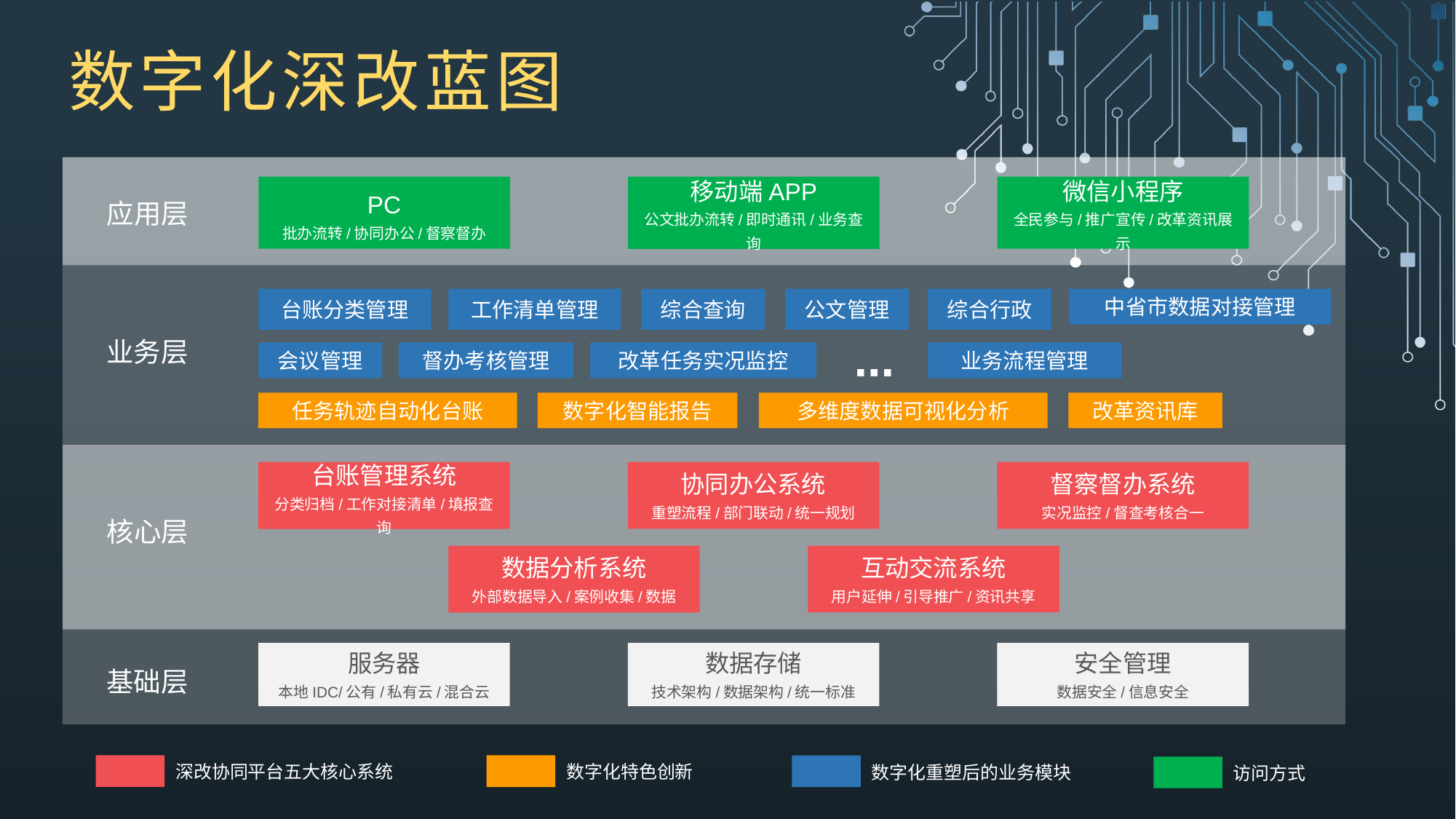

# 数字化深改蓝图

应用层
PC
批办流转/协同办公/督察督办
移动端APP
公文批办流转/即时通讯/业务查询
微信小程序
全民参与/推广宣传/改革资讯展示

业务层
公文管理
综合行政
中省市数据对接管理
台账分类管理
工作清单管理
综合查询
会议管理
督办考核管理
改革任务实况监控
业务流程管理
...
任务轨迹自动化台账
数字化智能报告
多维度数据可视化分析
改革资讯库

核心层
督察督办系统
实况监控/督查考核合一
台账管理系统
分类归档/工作对接清单/填报查询
协同办公系统
重塑流程/部门联动/统一规划
数据分析系统
外部数据导入/案例收集/数据
互动交流系统
用户延伸/引导推广/资讯共享

基础层
服务器
本地IDC/公有/私有云/混合云
数据存储
技术架构/数据架构/统一标准
安全管理
数据安全/信息安全

深改协同平台五大核心系统

数字化特色创新

数字化重塑后的业务模块

访问方式